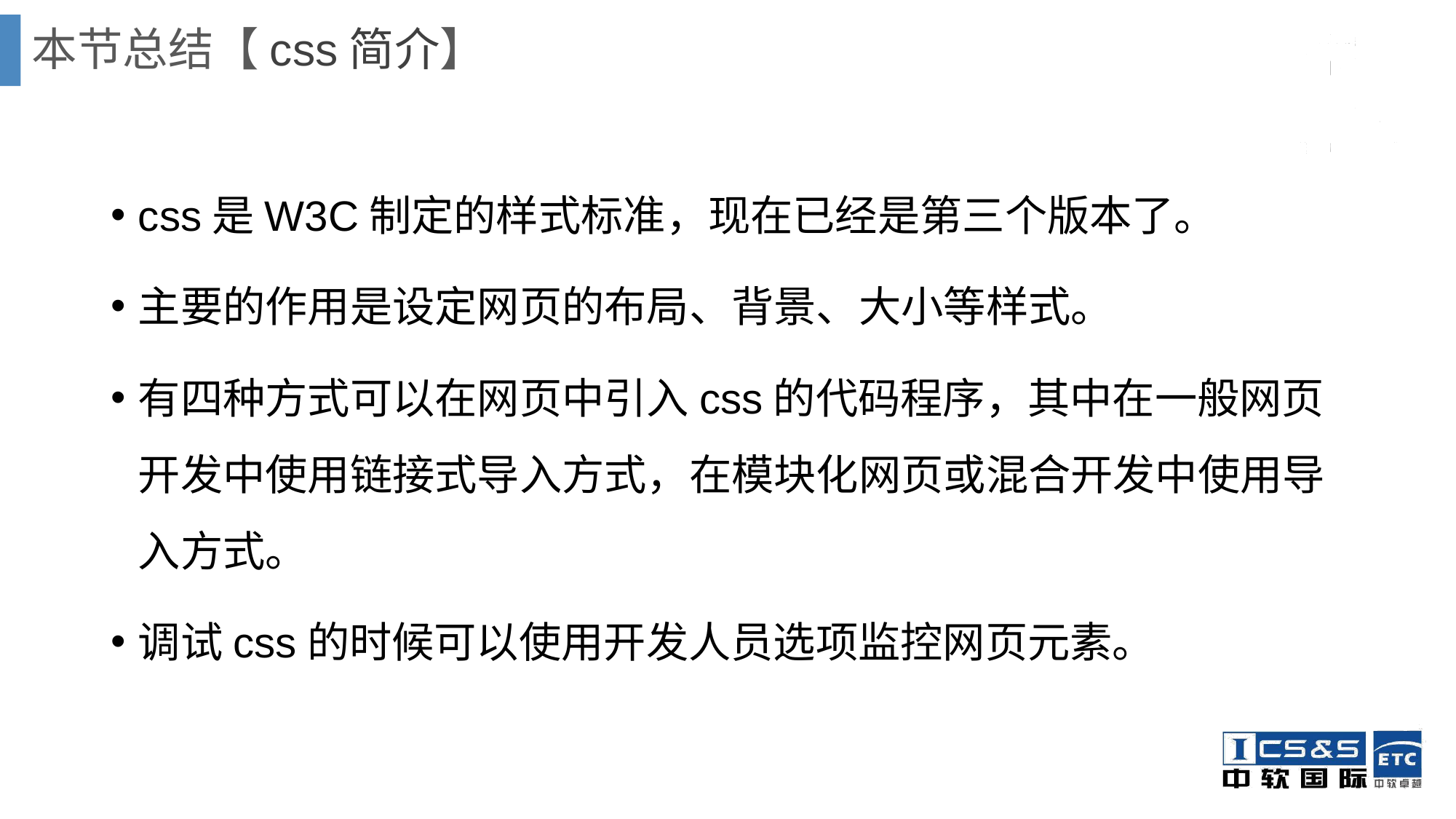

# 本节总结【css简介】
css是W3C制定的样式标准，现在已经是第三个版本了。
主要的作用是设定网页的布局、背景、大小等样式。
有四种方式可以在网页中引入css的代码程序，其中在一般网页开发中使用链接式导入方式，在模块化网页或混合开发中使用导入方式。
调试css的时候可以使用开发人员选项监控网页元素。